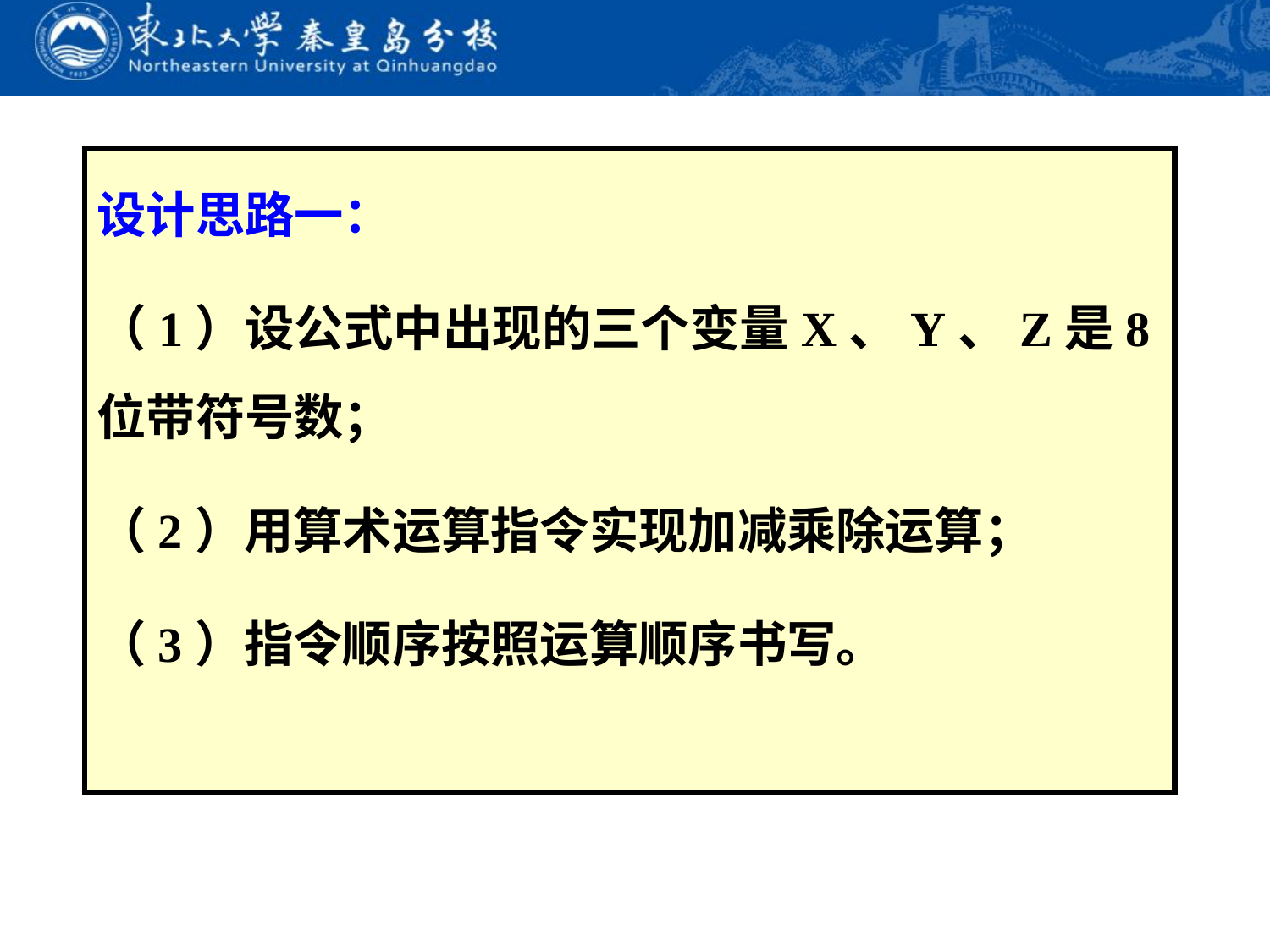

设计思路一：
（1）设公式中出现的三个变量X、Y、Z是8位带符号数；
（2）用算术运算指令实现加减乘除运算；
（3）指令顺序按照运算顺序书写。